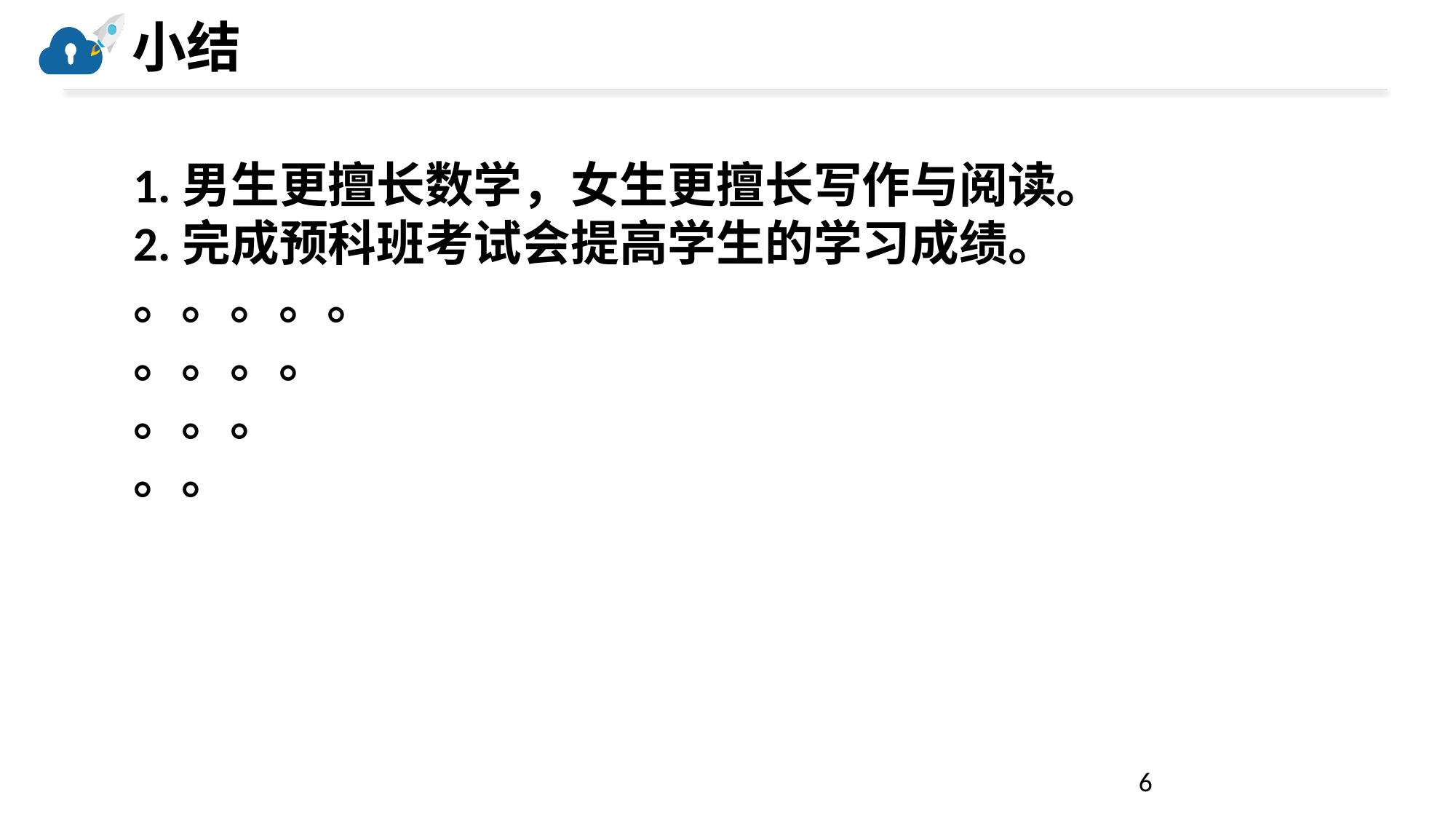

# 小结
1.男生更擅长数学，女生更擅长写作与阅读。
2.完成预科班考试会提高学生的学习成绩。
。。。。。
。。。。
。。。
。。

6